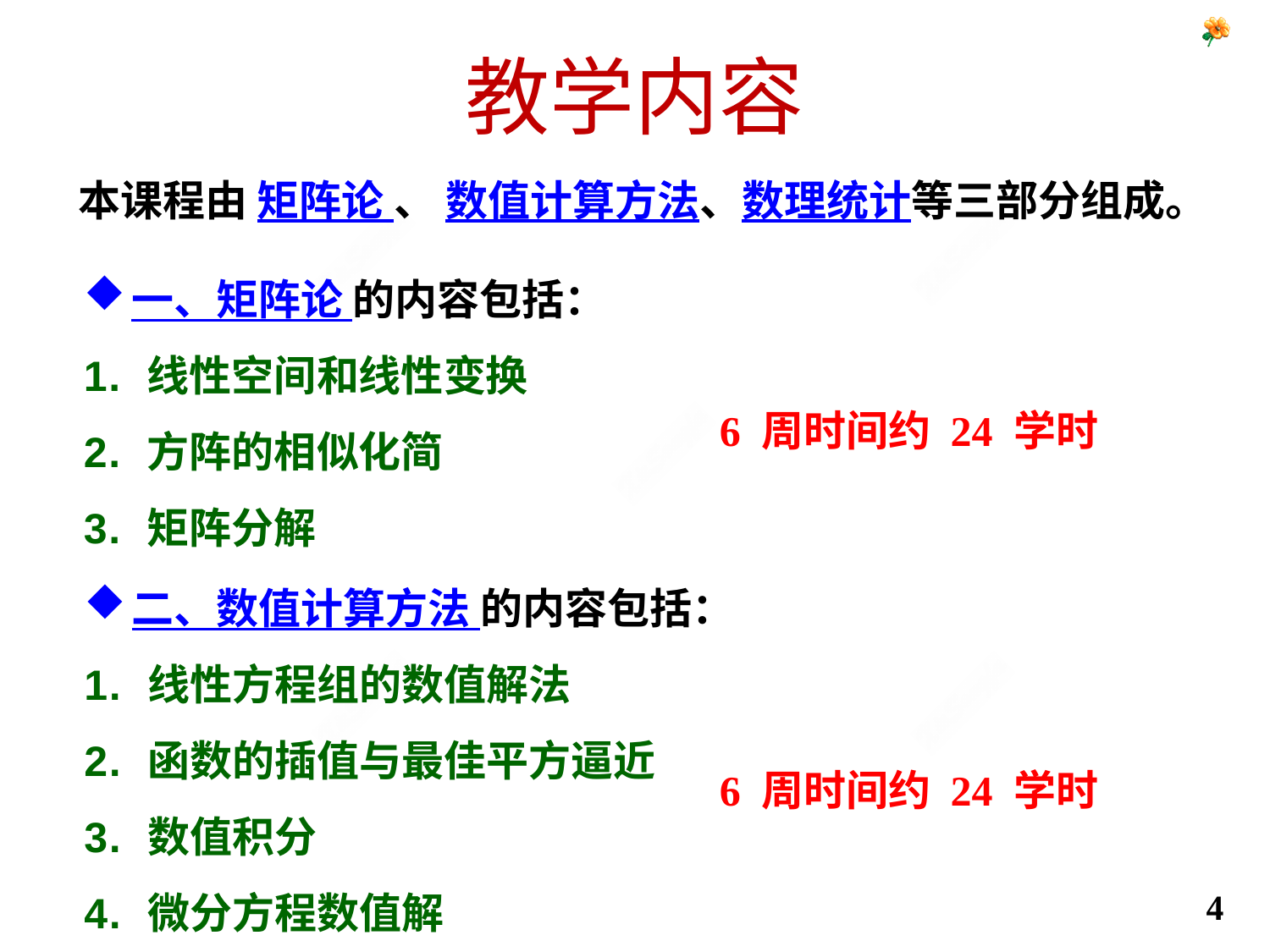

教学内容
本课程由 矩阵论 、 数值计算方法、数理统计等三部分组成。
一、矩阵论 的内容包括：
线性空间和线性变换
方阵的相似化简
矩阵分解
6 周时间约 24 学时
二、数值计算方法 的内容包括：
线性方程组的数值解法
函数的插值与最佳平方逼近
数值积分
微分方程数值解
6 周时间约 24 学时